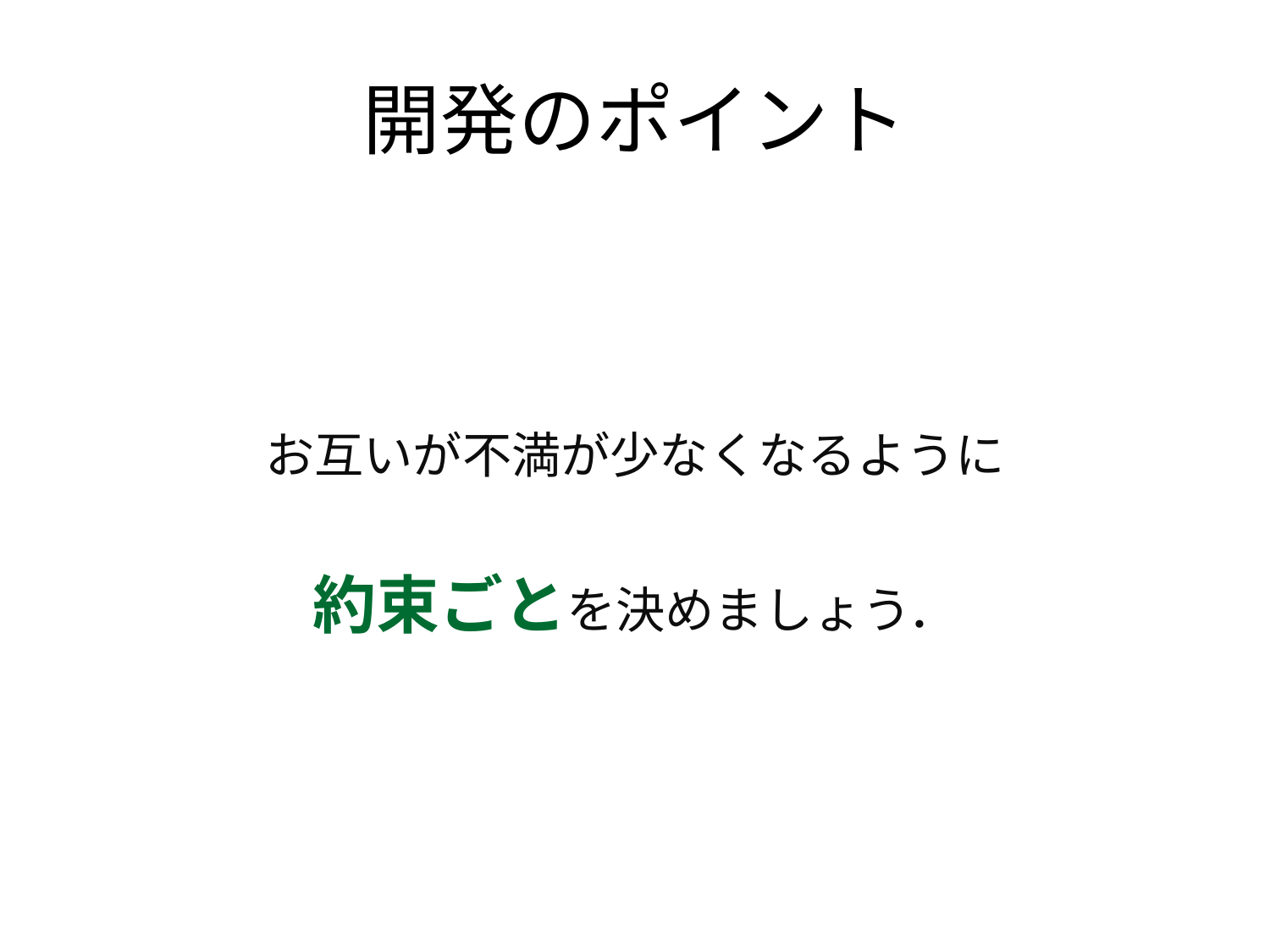

# 開発のポイント

お互いが不満が少なくなるように

約束ごとを決めましょう．